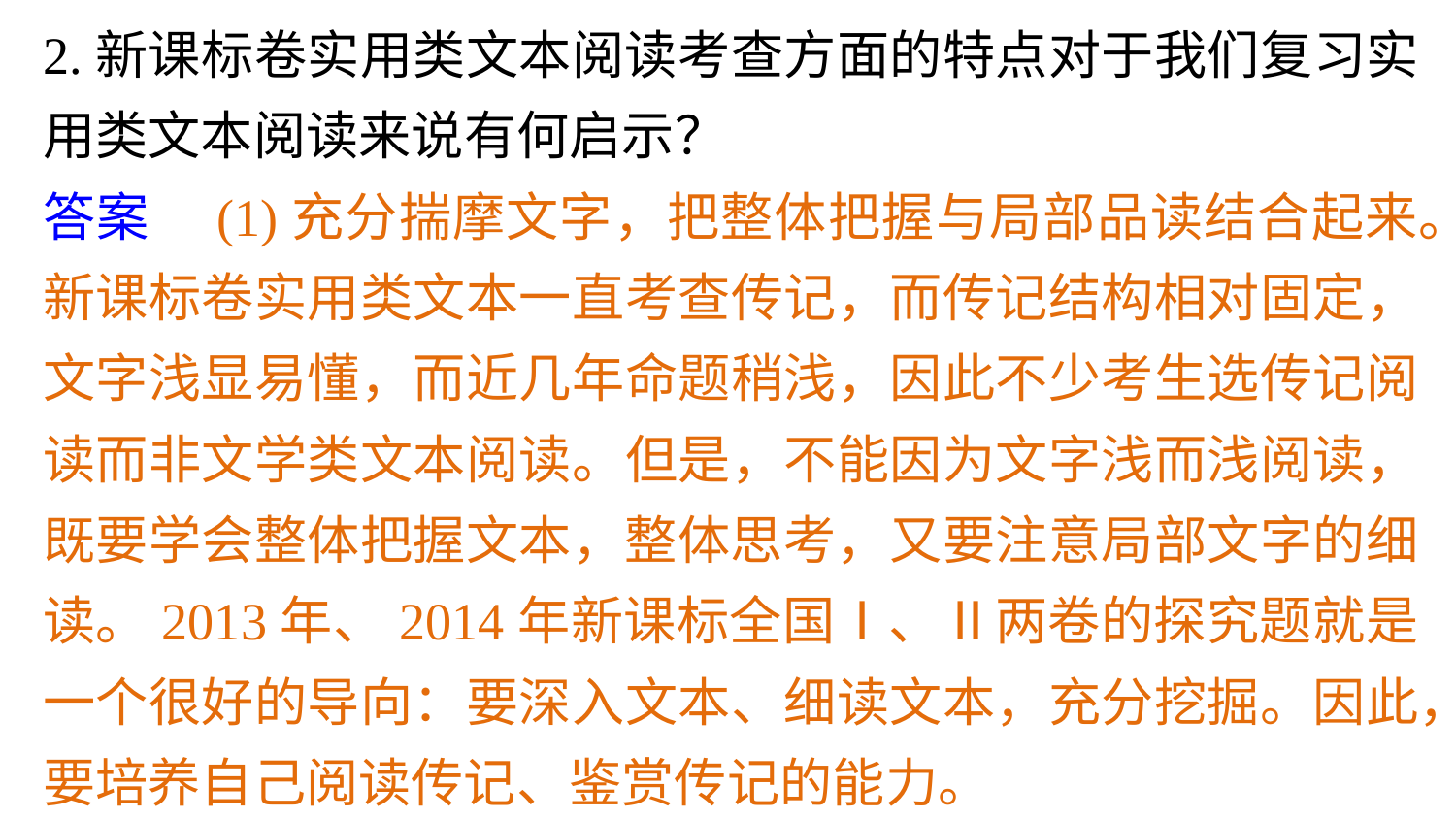

2.新课标卷实用类文本阅读考查方面的特点对于我们复习实用类文本阅读来说有何启示？
答案　(1)充分揣摩文字，把整体把握与局部品读结合起来。新课标卷实用类文本一直考查传记，而传记结构相对固定，文字浅显易懂，而近几年命题稍浅，因此不少考生选传记阅读而非文学类文本阅读。但是，不能因为文字浅而浅阅读，既要学会整体把握文本，整体思考，又要注意局部文字的细读。2013年、2014年新课标全国Ⅰ、Ⅱ两卷的探究题就是一个很好的导向：要深入文本、细读文本，充分挖掘。因此，要培养自己阅读传记、鉴赏传记的能力。